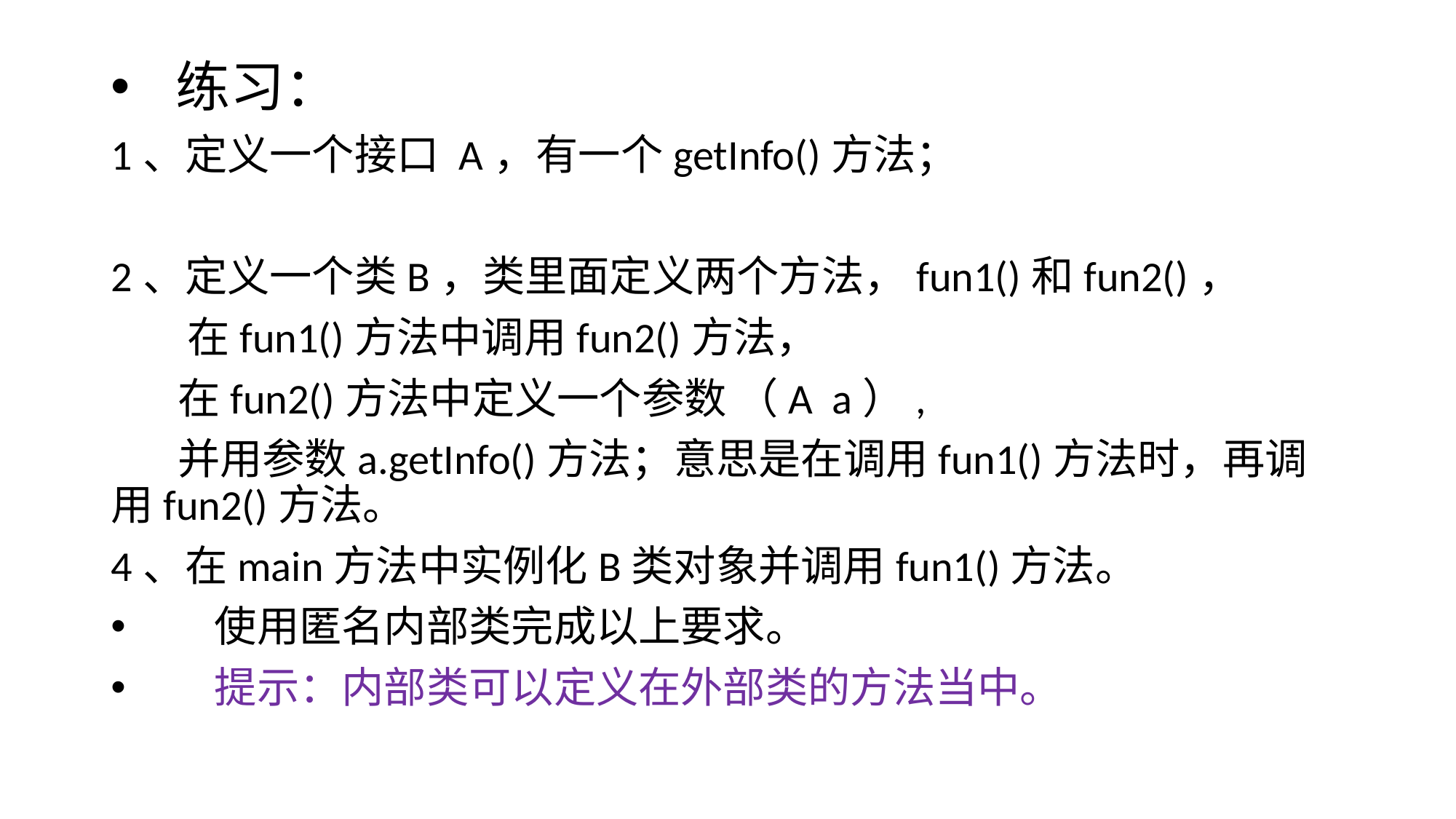

练习：
1、定义一个接口 A，有一个getInfo()方法；

2、定义一个类B，类里面定义两个方法，fun1()和fun2()，
       在fun1()方法中调用fun2()方法，
      在fun2()方法中定义一个参数 （A  a）,
      并用参数a.getInfo()方法；意思是在调用fun1()方法时，再调用fun2()方法。
4、在main方法中实例化B类对象并调用fun1()方法。
       使用匿名内部类完成以上要求。
       提示：内部类可以定义在外部类的方法当中。